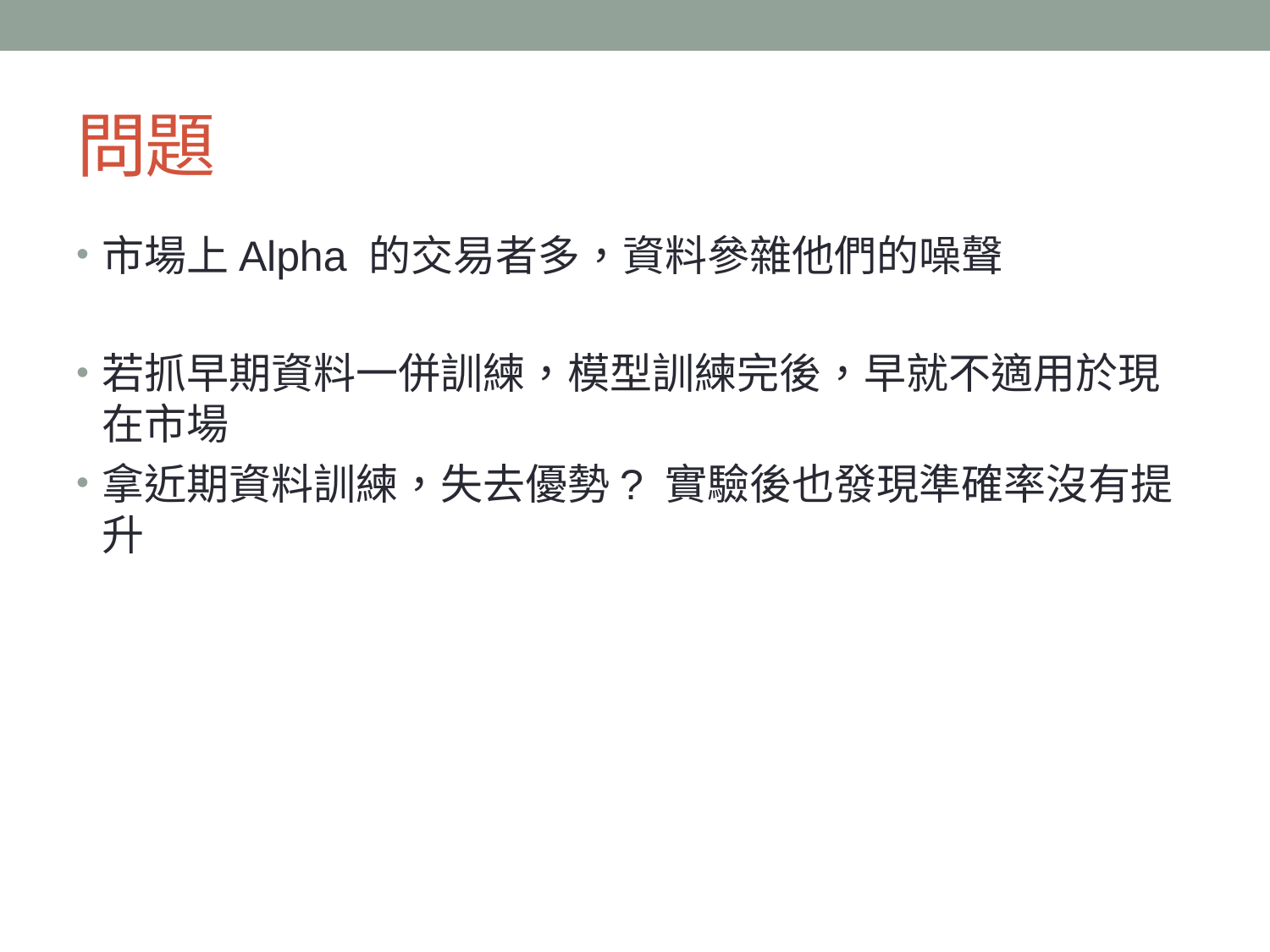

# 問題
市場上Alpha 的交易者多，資料參雜他們的噪聲

若抓早期資料一併訓練，模型訓練完後，早就不適用於現在市場
拿近期資料訓練，失去優勢? 實驗後也發現準確率沒有提升